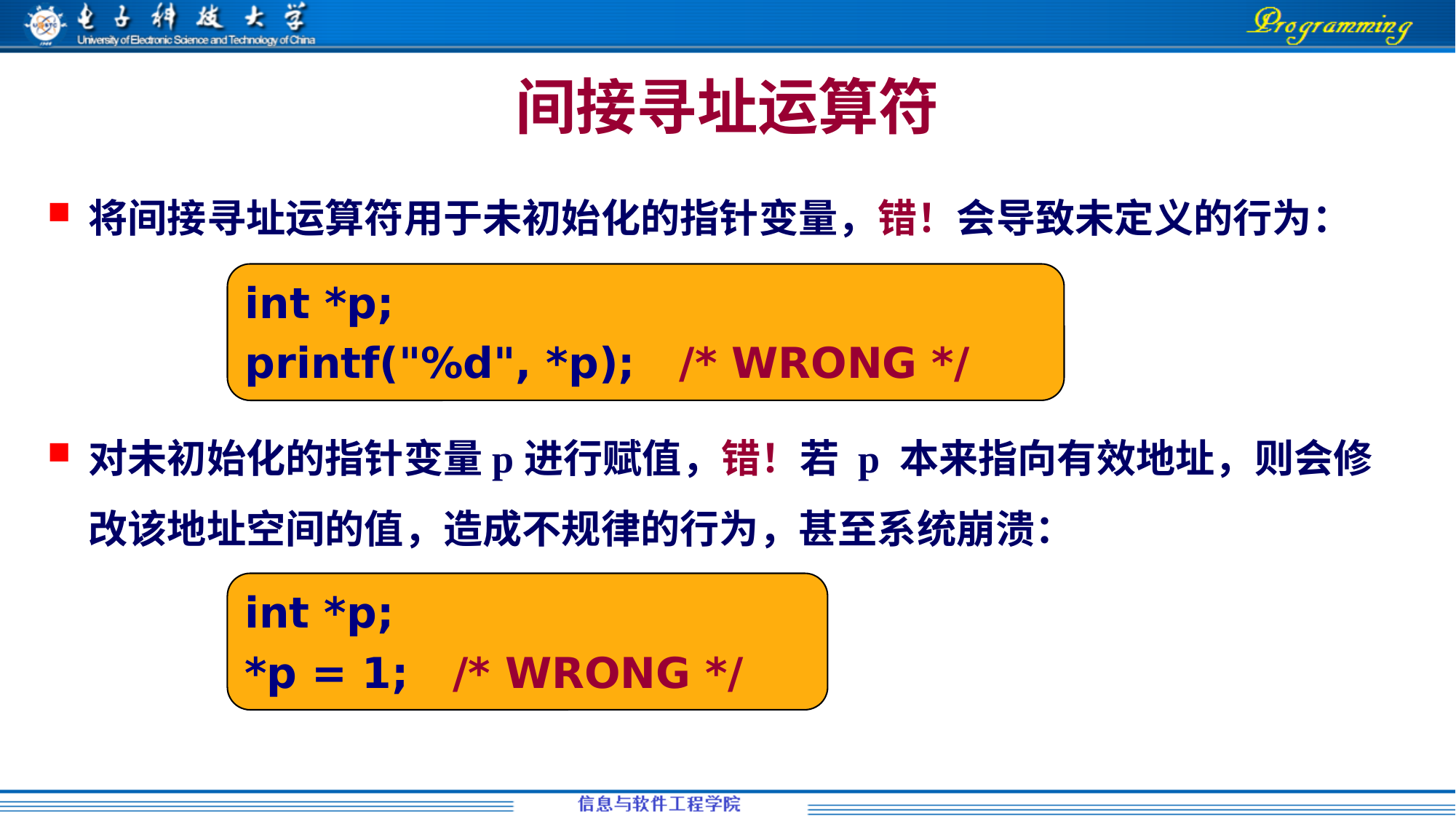

# 间接寻址运算符
将间接寻址运算符用于未初始化的指针变量，错！会导致未定义的行为：

对未初始化的指针变量p进行赋值，错！若 p 本来指向有效地址，则会修改该地址空间的值，造成不规律的行为，甚至系统崩溃：

int *p;
printf("%d", *p);   /* WRONG */
int *p;
*p = 1;   /* WRONG */